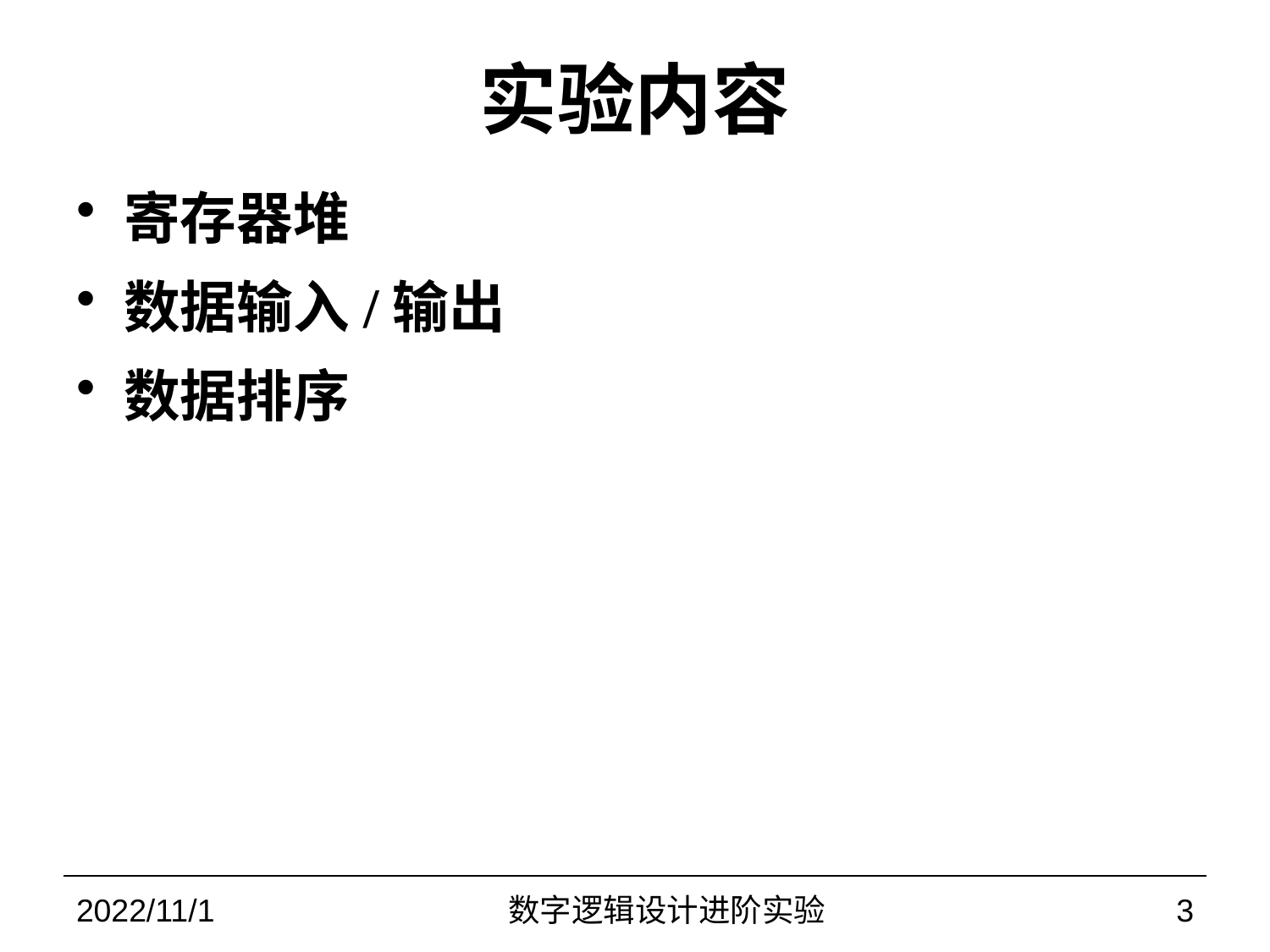

# 实验内容
寄存器堆
数据输入/输出
数据排序

2022/11/1
数字逻辑设计进阶实验
3